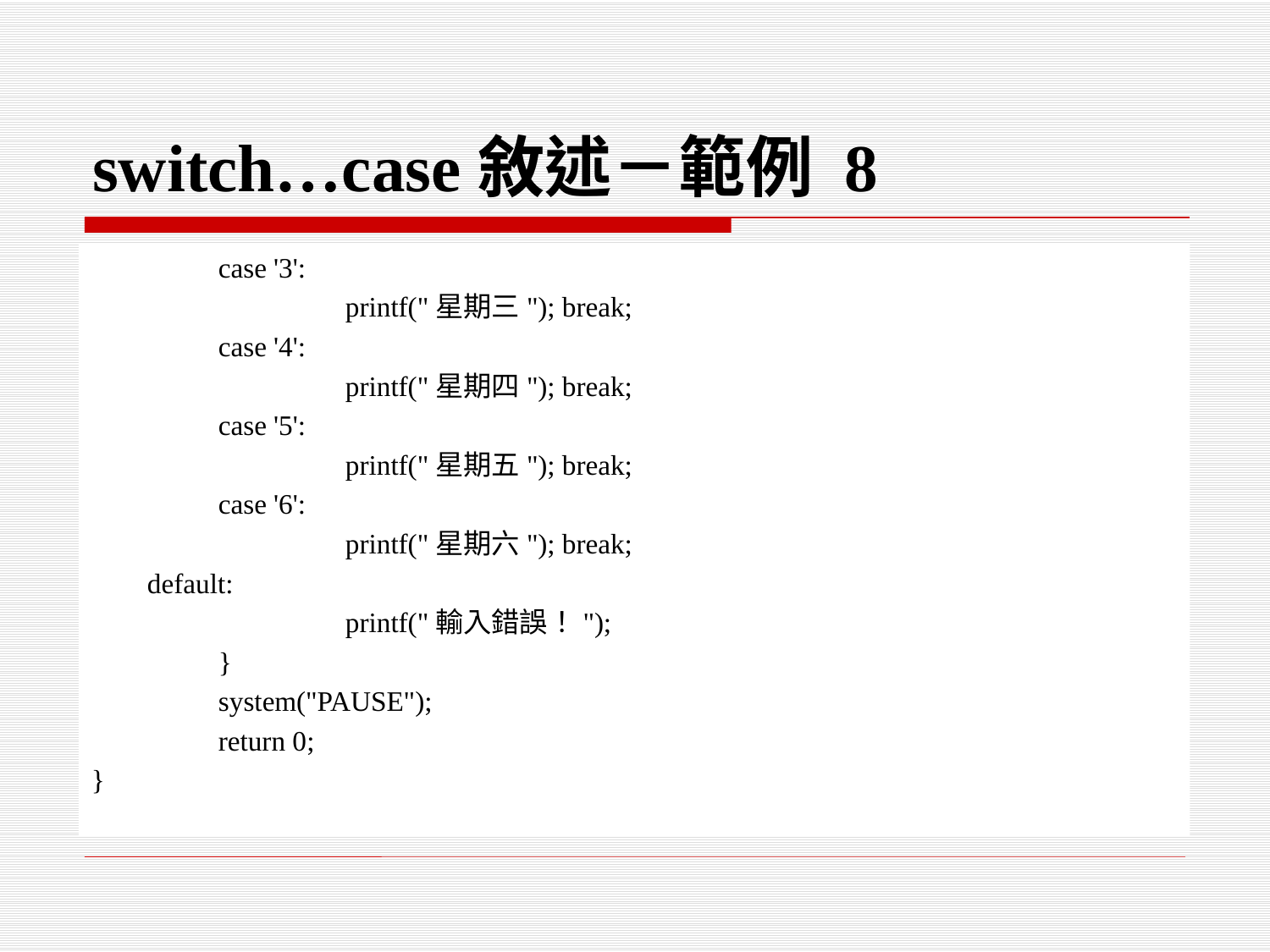

# switch…case敘述－範例 8
	case '3':
    		printf("星期三"); break;
    	case '4':
    		printf("星期四"); break;
    	case '5':
    		printf("星期五"); break;
    	case '6':
    		printf("星期六"); break;
        default:
		printf("輸入錯誤！");
	}
	system("PAUSE");
	return 0;
}